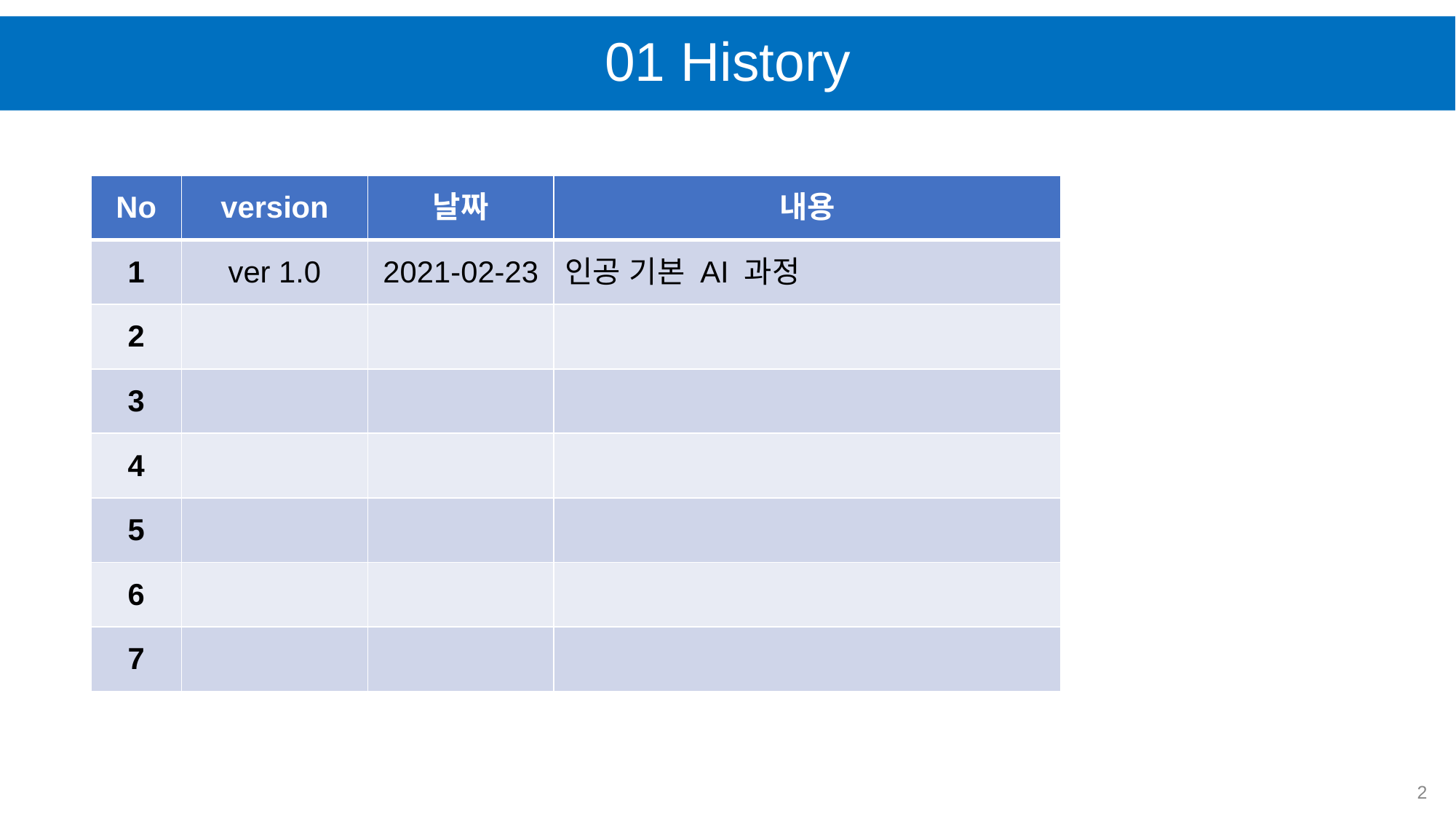

# 01 History
| No | version | 날짜 | 내용 |
| --- | --- | --- | --- |
| 1 | ver 1.0 | 2021-02-23 | 인공 기본 AI 과정 |
| 2 |  |  |  |
| 3 |  |  |  |
| 4 |  |  |  |
| 5 |  |  |  |
| 6 |  |  |  |
| 7 |  |  |  |
2